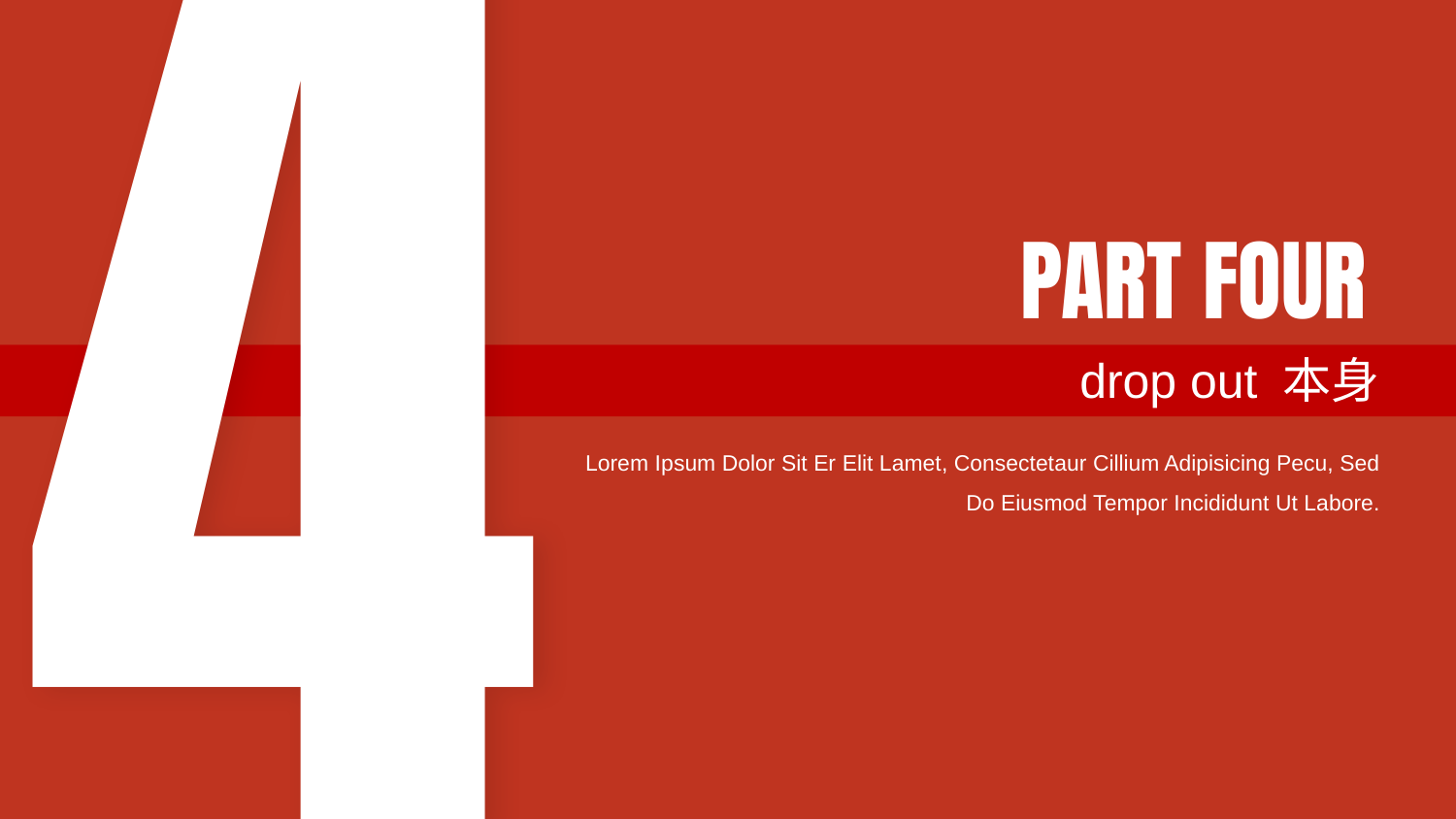

4
PART FOUR
drop out 本身

Lorem Ipsum Dolor Sit Er Elit Lamet, Consectetaur Cillium Adipisicing Pecu, Sed Do Eiusmod Tempor Incididunt Ut Labore.